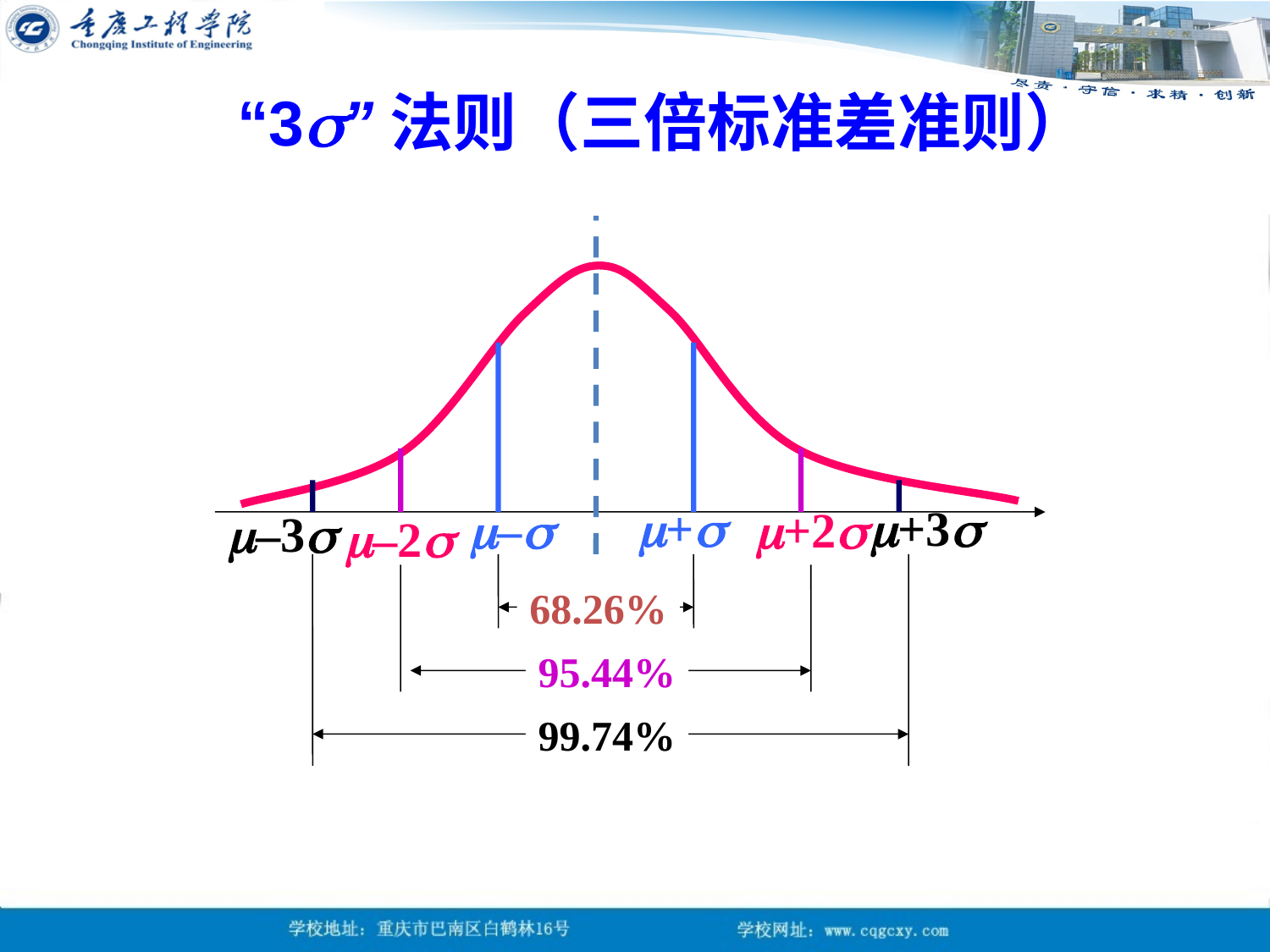

“3σ”法则（三倍标准差准则）

μ+σ
μ+3σ
μ–σ
μ+2σ
μ–3σ
μ–2σ

68.26%

95.44%

99.74%